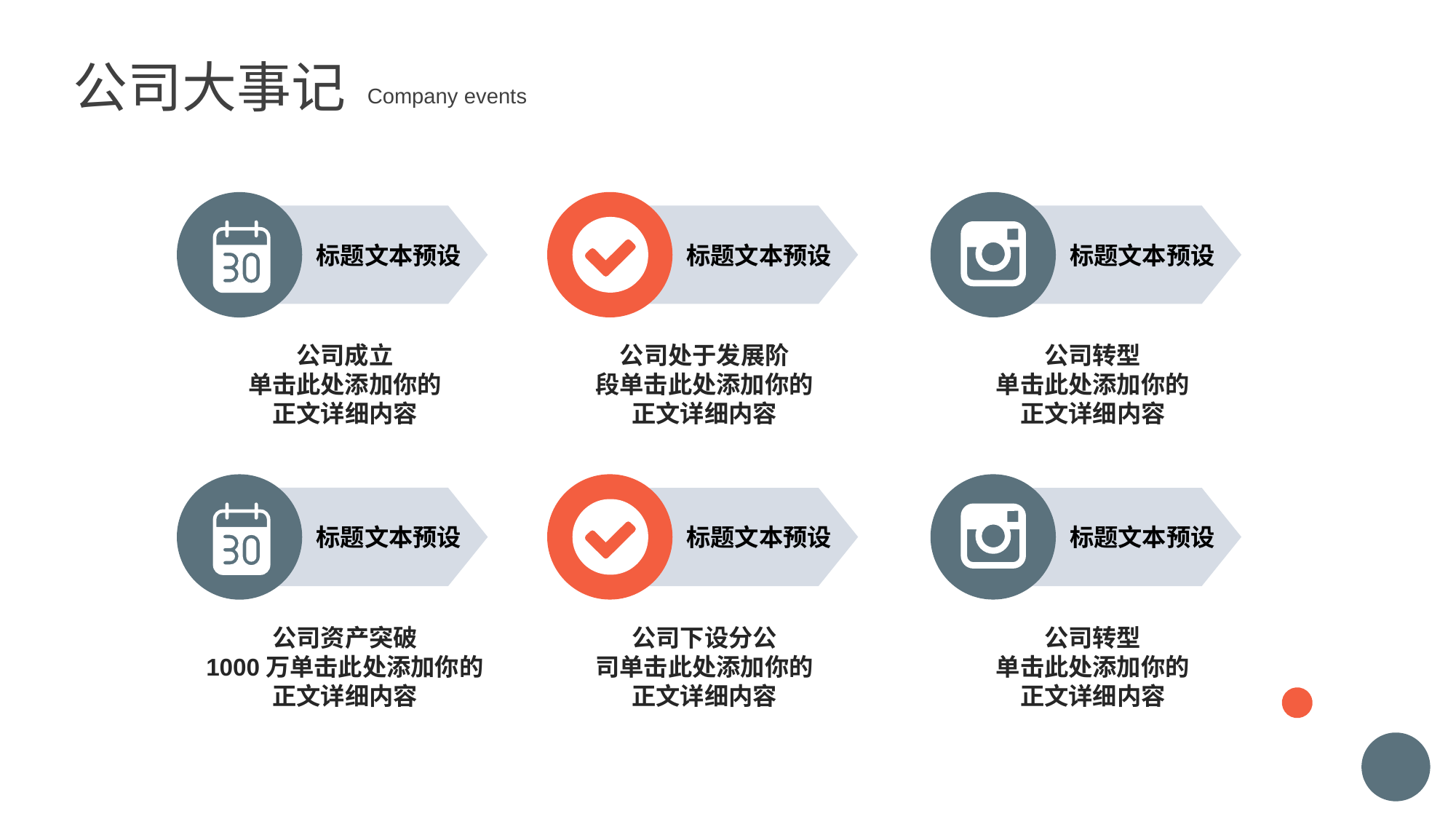

公司大事记
Company events

    标题文本预设

公司成立
单击此处添加你的
正文详细内容

    标题文本预设

    标题文本预设

公司处于发展阶
段单击此处添加你的
正文详细内容
公司转型
单击此处添加你的
正文详细内容

    标题文本预设

公司资产突破
1000万单击此处添加你的
正文详细内容

    标题文本预设

    标题文本预设

公司下设分公
司单击此处添加你的
正文详细内容
公司转型
单击此处添加你的
正文详细内容